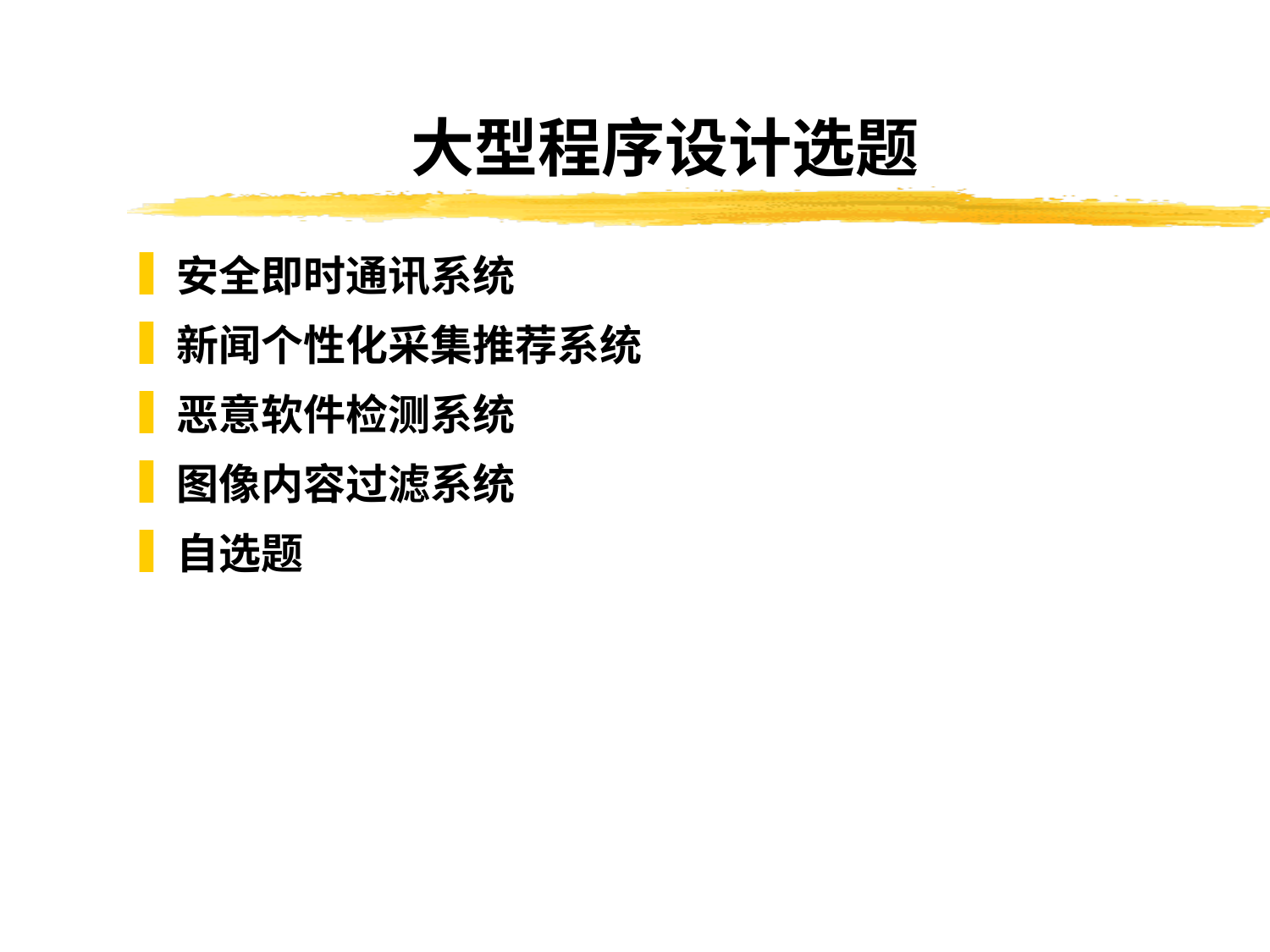

# 大型程序设计选题
安全即时通讯系统
新闻个性化采集推荐系统
恶意软件检测系统
图像内容过滤系统
自选题